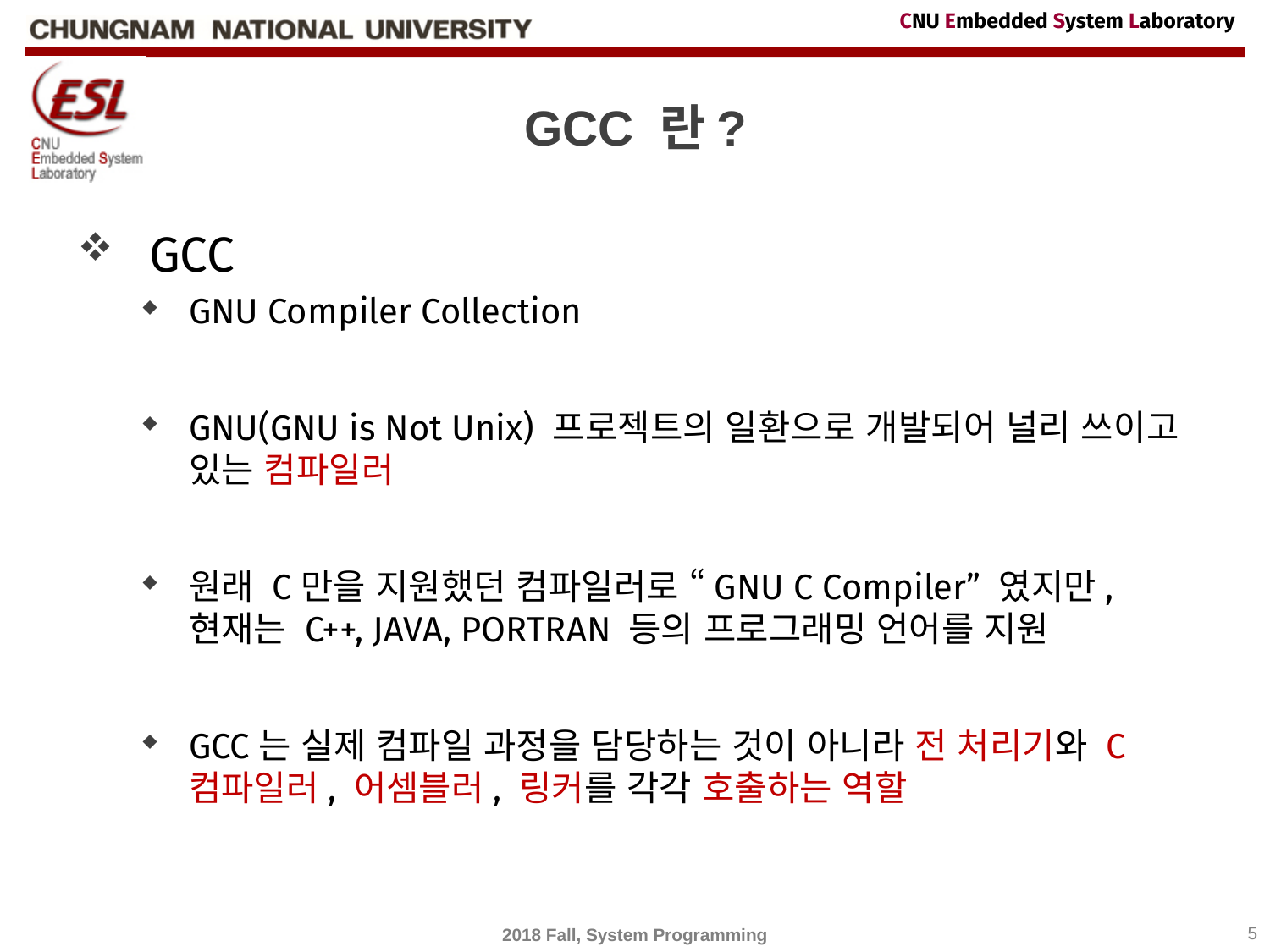

# GCC 란?
GCC
GNU Compiler Collection

GNU(GNU is Not Unix) 프로젝트의 일환으로 개발되어 널리 쓰이고 있는 컴파일러

원래 C만을 지원했던 컴파일러로 “GNU C Compiler” 였지만, 현재는 C++, JAVA, PORTRAN 등의 프로그래밍 언어를 지원

GCC는 실제 컴파일 과정을 담당하는 것이 아니라 전 처리기와 C 컴파일러, 어셈블러, 링커를 각각 호출하는 역할
2018 Fall, System Programming
5